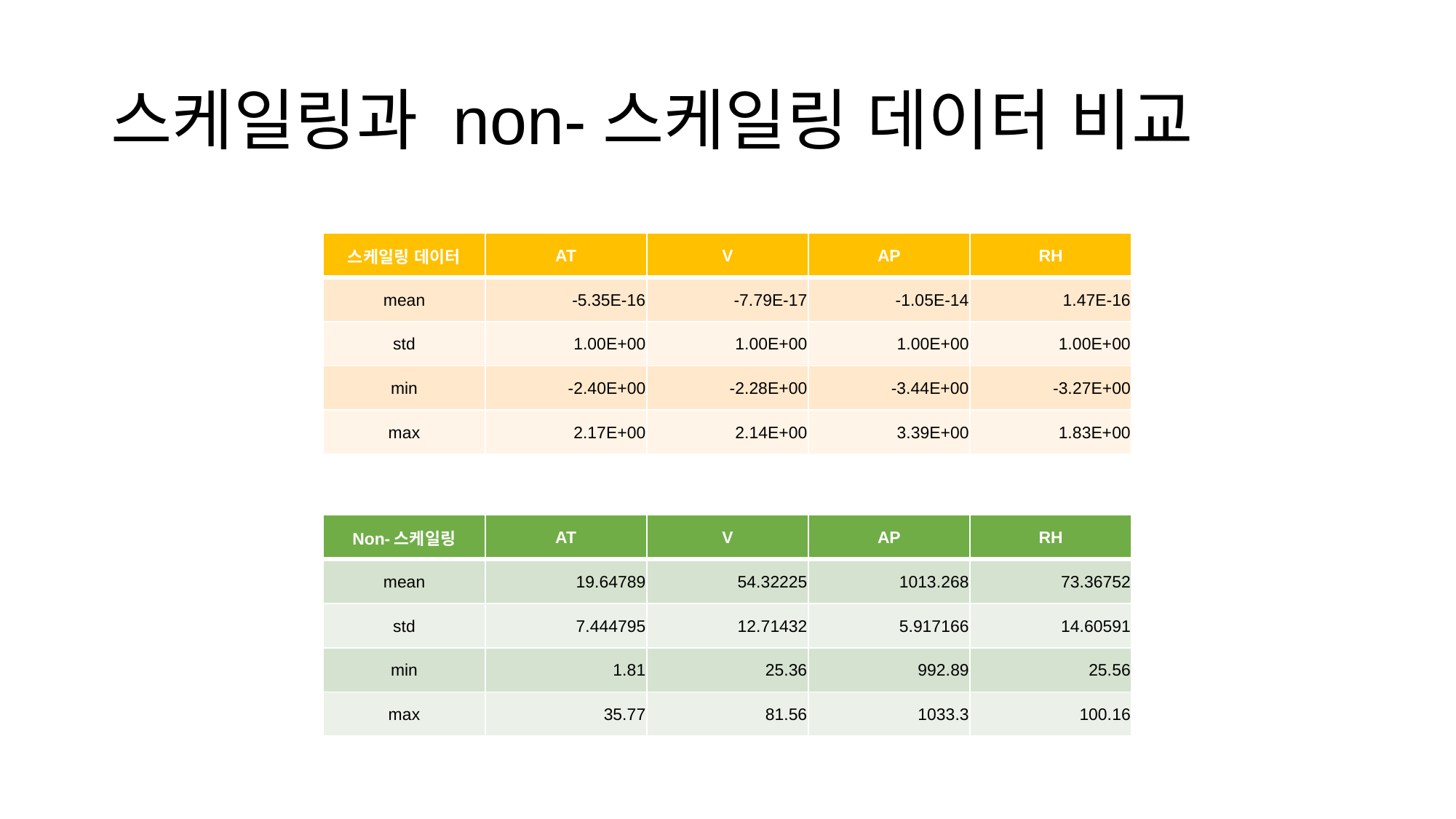

# 스케일링과 non-스케일링 데이터 비교
| 스케일링 데이터 | AT | V | AP | RH |
| --- | --- | --- | --- | --- |
| mean | -5.35E-16 | -7.79E-17 | -1.05E-14 | 1.47E-16 |
| std | 1.00E+00 | 1.00E+00 | 1.00E+00 | 1.00E+00 |
| min | -2.40E+00 | -2.28E+00 | -3.44E+00 | -3.27E+00 |
| max | 2.17E+00 | 2.14E+00 | 3.39E+00 | 1.83E+00 |
| Non-스케일링 | AT | V | AP | RH |
| --- | --- | --- | --- | --- |
| mean | 19.64789 | 54.32225 | 1013.268 | 73.36752 |
| std | 7.444795 | 12.71432 | 5.917166 | 14.60591 |
| min | 1.81 | 25.36 | 992.89 | 25.56 |
| max | 35.77 | 81.56 | 1033.3 | 100.16 |